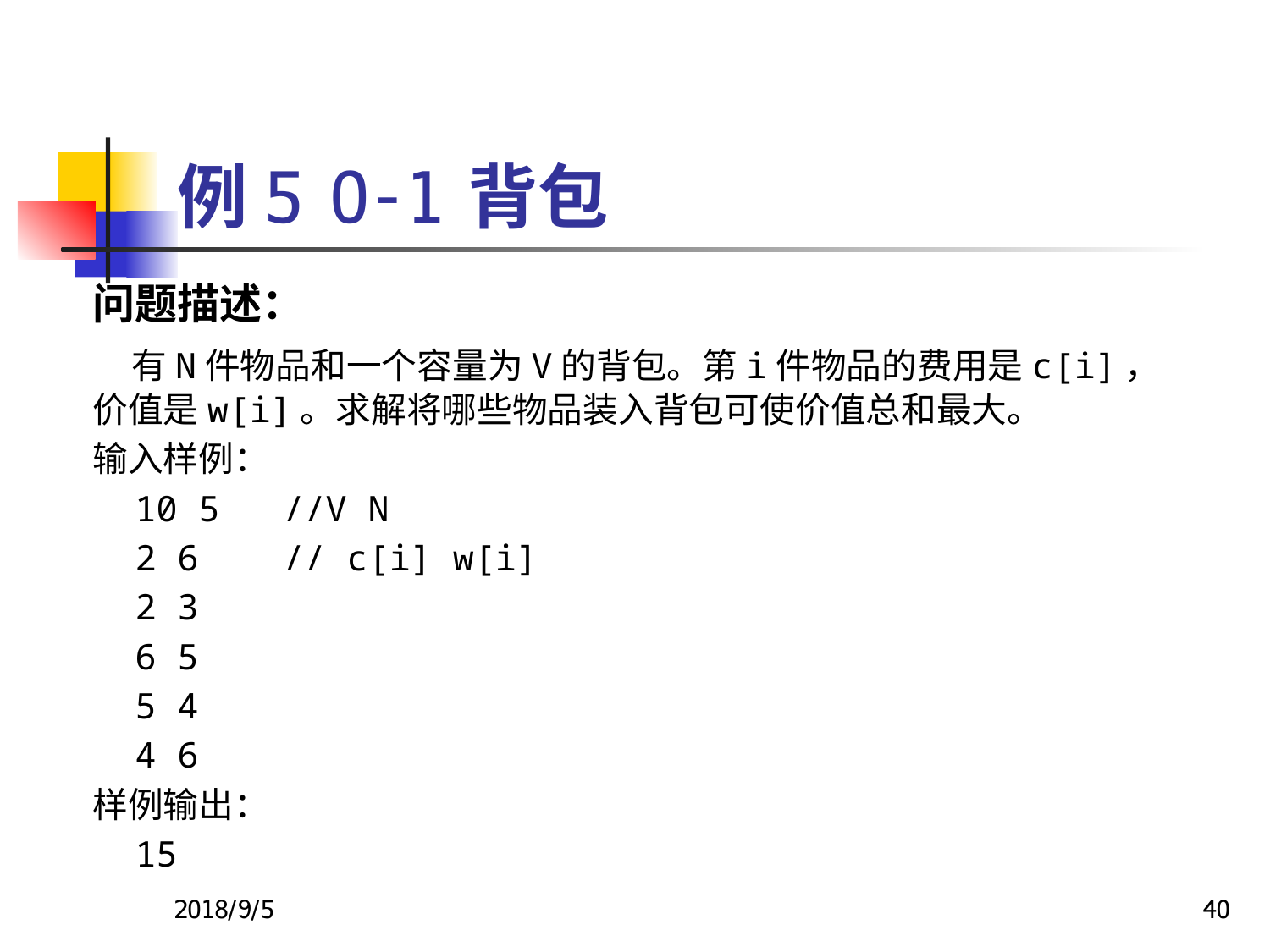

# 例5 0-1背包
问题描述：
   有N件物品和一个容量为V的背包。第i件物品的费用是c[i]，价值是w[i]。求解将哪些物品装入背包可使价值总和最大。
输入样例：
  10 5   //V N
  2 6    // c[i] w[i]
  2 3
  6 5
  5 4
  4 6
样例输出：
  15
2018/9/5
40